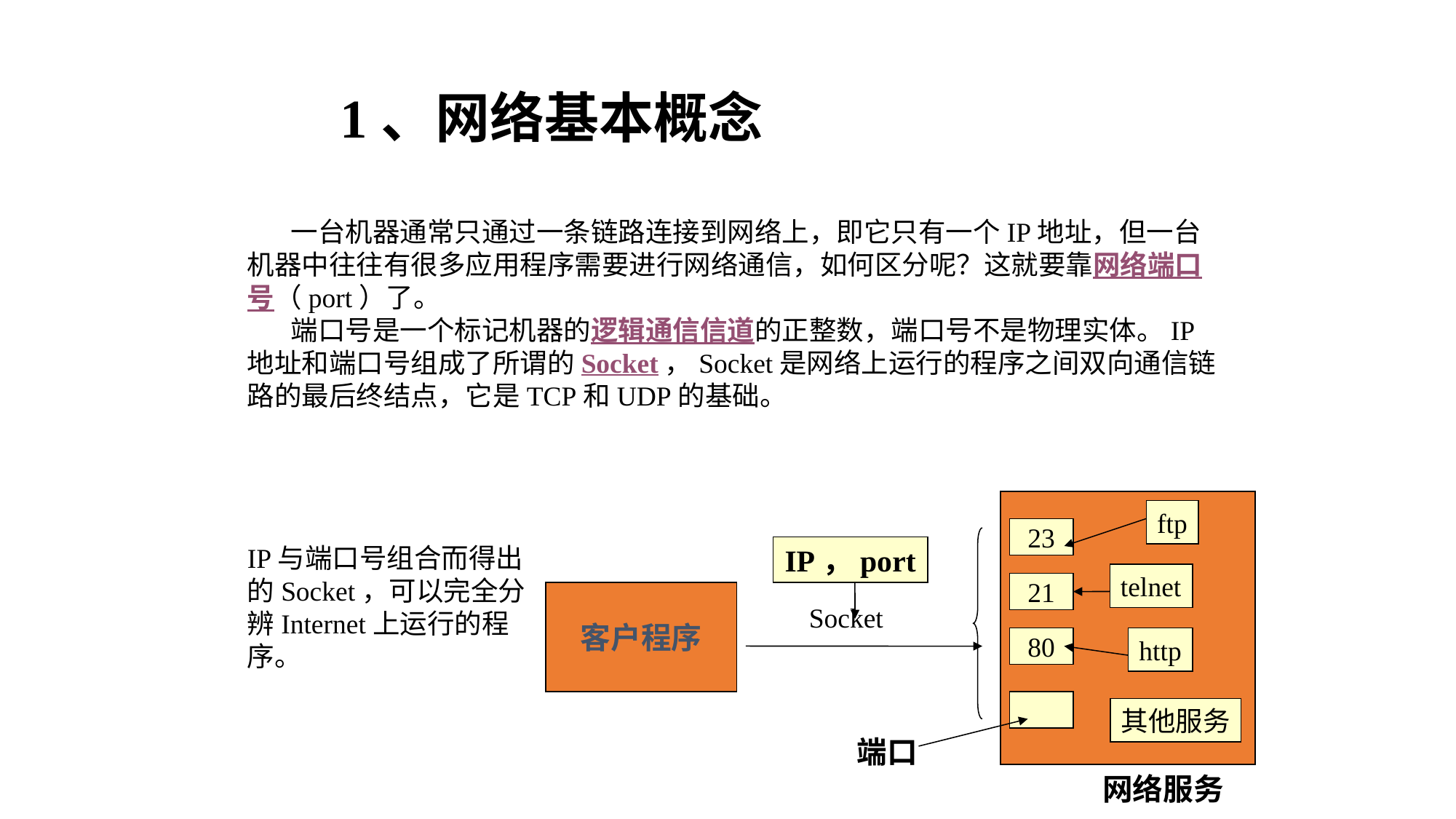

1、网络基本概念
      一台机器通常只通过一条链路连接到网络上，即它只有一个IP地址，但一台机器中往往有很多应用程序需要进行网络通信，如何区分呢？这就要靠网络端口号（port）了。
      端口号是一个标记机器的逻辑通信信道的正整数，端口号不是物理实体。IP地址和端口号组成了所谓的Socket，Socket是网络上运行的程序之间双向通信链路的最后终结点，它是TCP和UDP的基础。

ftp
23

IP，port
telnet
21
客户程序

Socket
80
http

其他服务

端口
网络服务
IP与端口号组合而得出的Socket，可以完全分辨Internet上运行的程序。